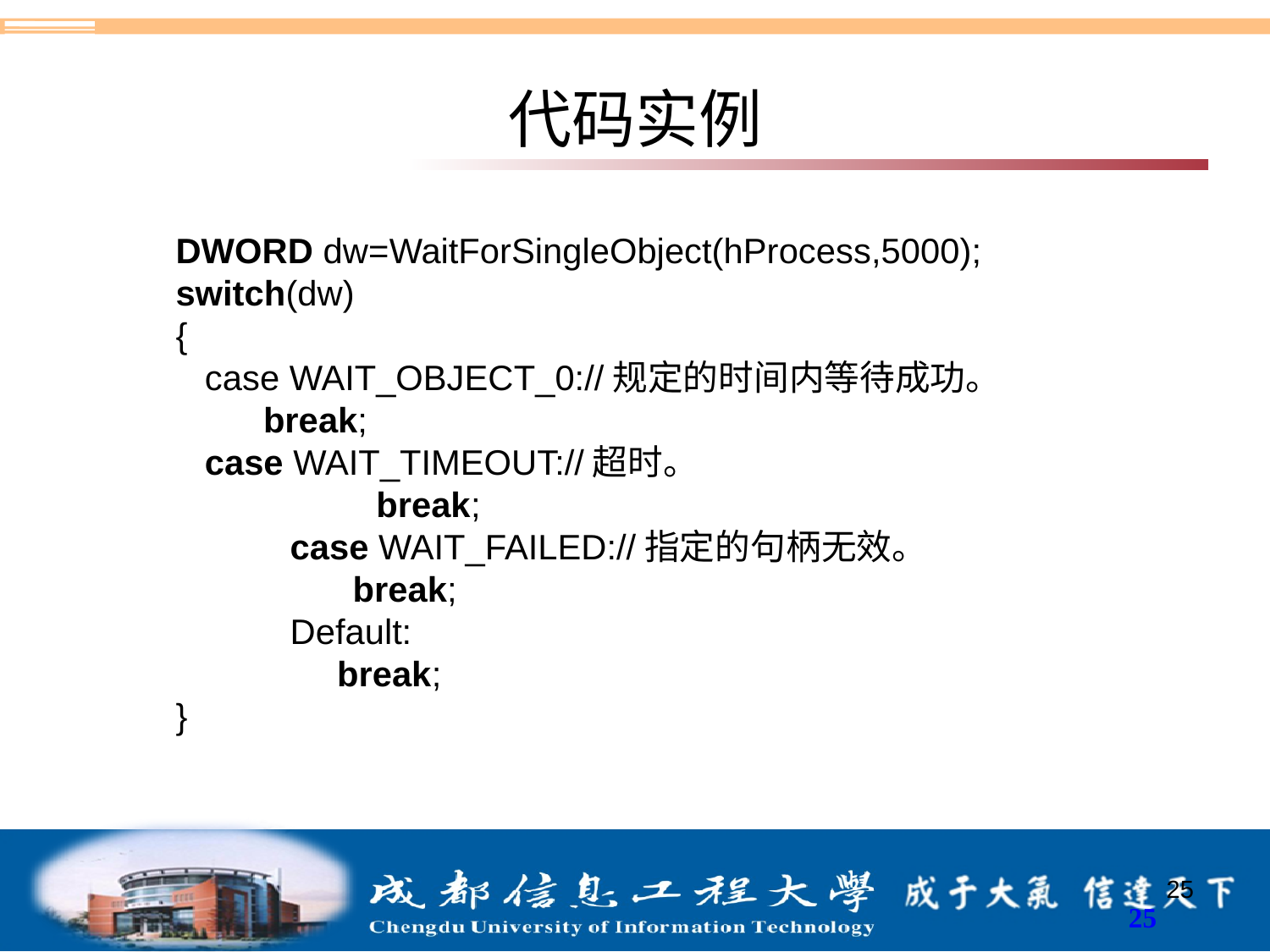

# 代码实例
DWORD dw=WaitForSingleObject(hProcess,5000);
switch(dw)
{
   case WAIT_OBJECT_0://规定的时间内等待成功。
         break;
   case WAIT_TIMEOUT://超时。
　　　           break;
　　　case WAIT_FAILED://指定的句柄无效。
　　　        break;
　　　Default:
　　　      break;
}